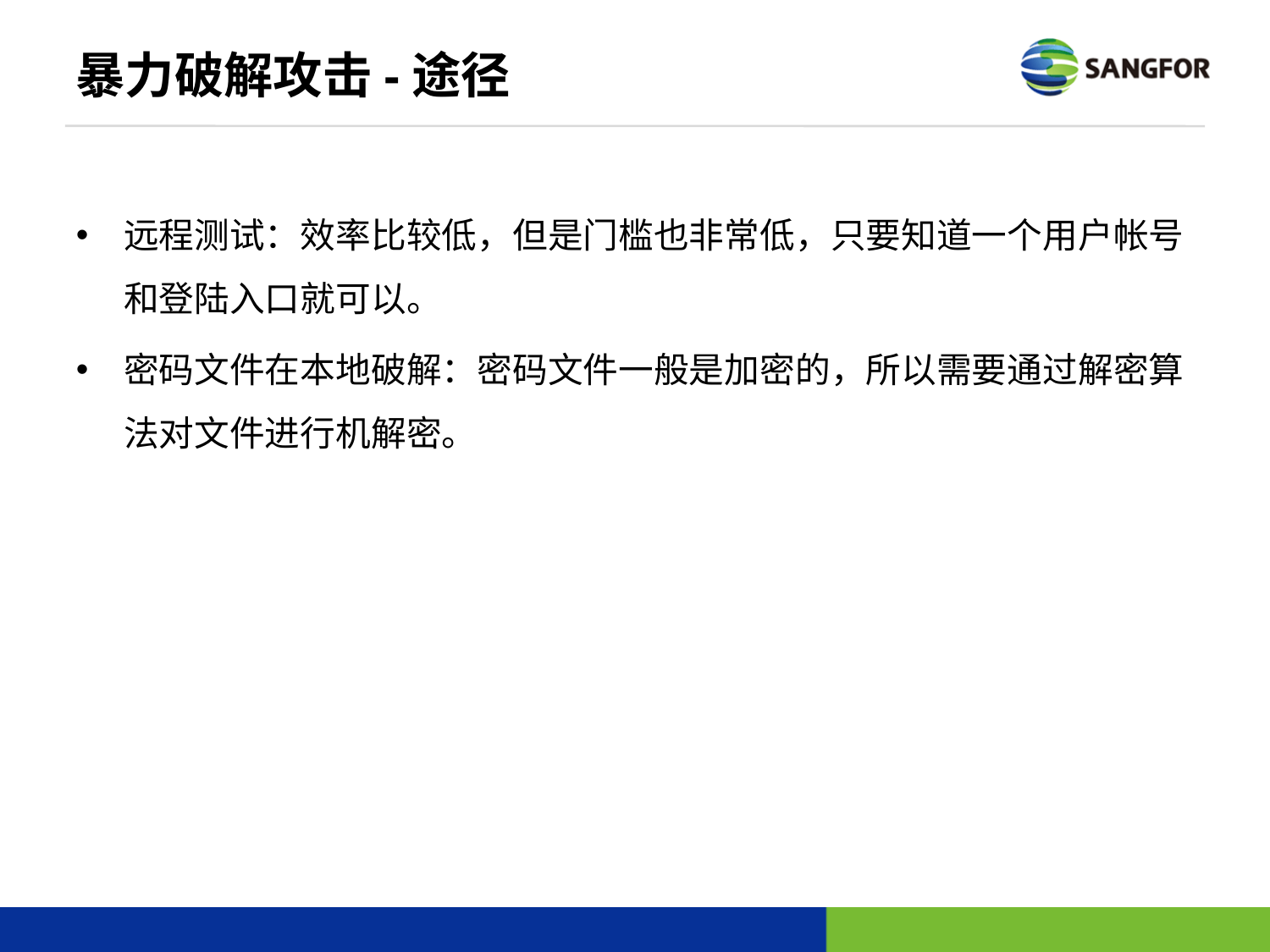

# 暴力破解攻击-途径
远程测试：效率比较低，但是门槛也非常低，只要知道一个用户帐号和登陆入口就可以。
密码文件在本地破解：密码文件一般是加密的，所以需要通过解密算法对文件进行机解密。